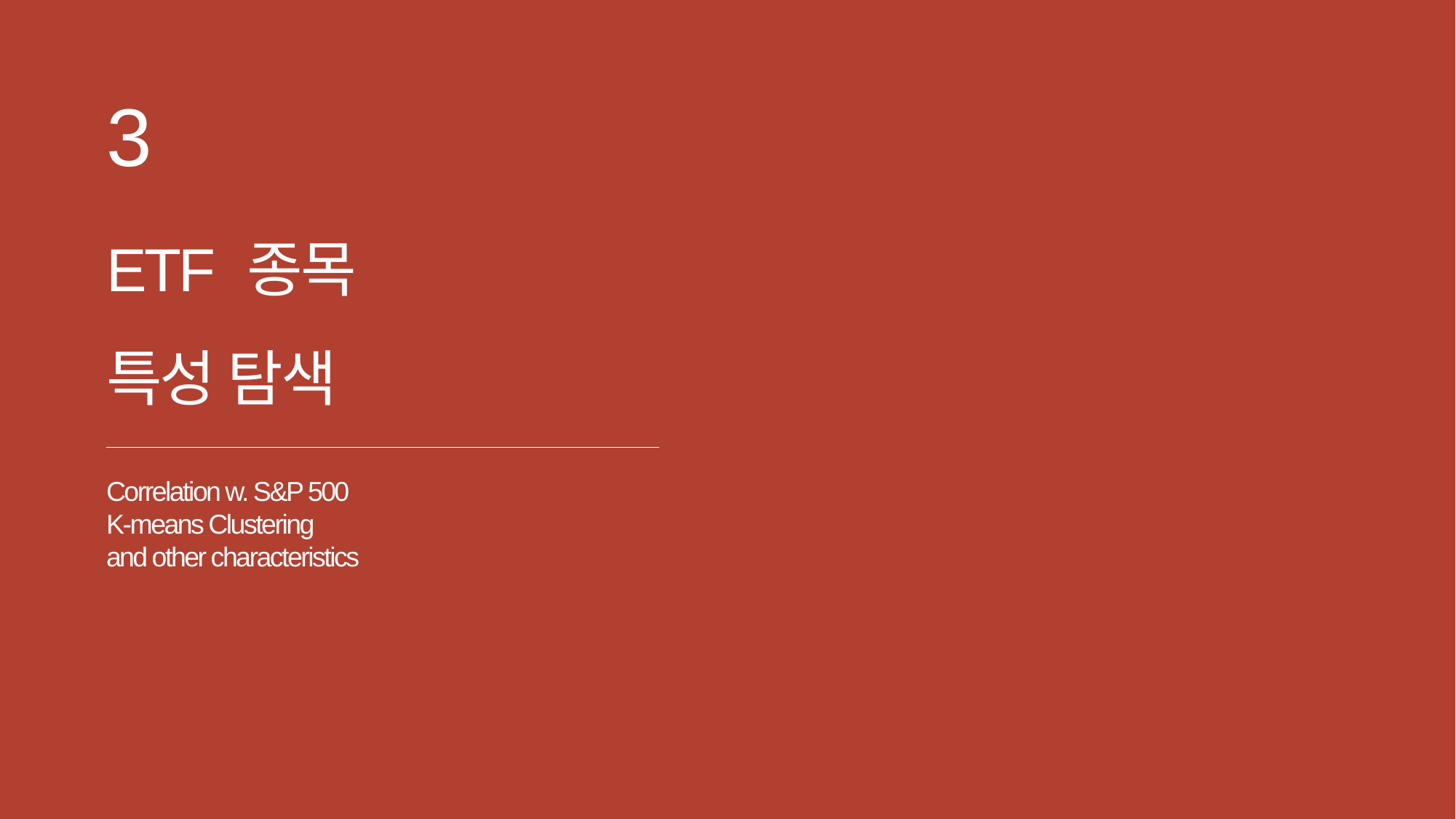

3
ETF 종목
특성 탐색
Correlation w. S&P 500
K-means Clustering
and other characteristics